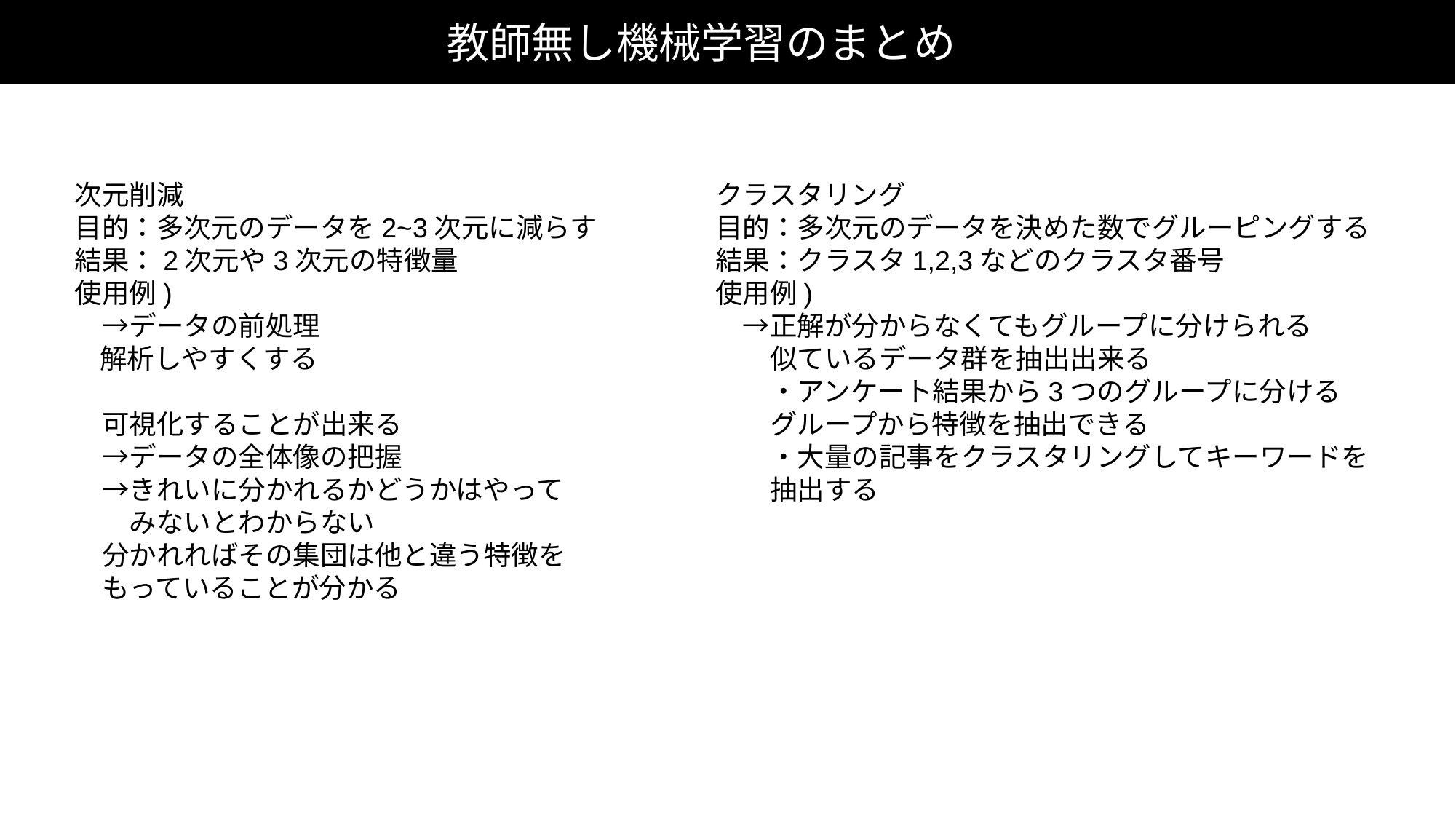

教師無し機械学習のまとめ
次元削減
目的：多次元のデータを2~3次元に減らす
結果：2次元や3次元の特徴量
使用例)
　→データの前処理
   解析しやすくする

　可視化することが出来る
　→データの全体像の把握
　→きれいに分かれるかどうかはやって
　　みないとわからない
　分かれればその集団は他と違う特徴を
　もっていることが分かる
クラスタリング
目的：多次元のデータを決めた数でグルーピングする
結果：クラスタ1,2,3などのクラスタ番号
使用例)
　→正解が分からなくてもグループに分けられる
　　似ているデータ群を抽出出来る
　　・アンケート結果から3つのグループに分ける
　　グループから特徴を抽出できる
　　・大量の記事をクラスタリングしてキーワードを
　　抽出する